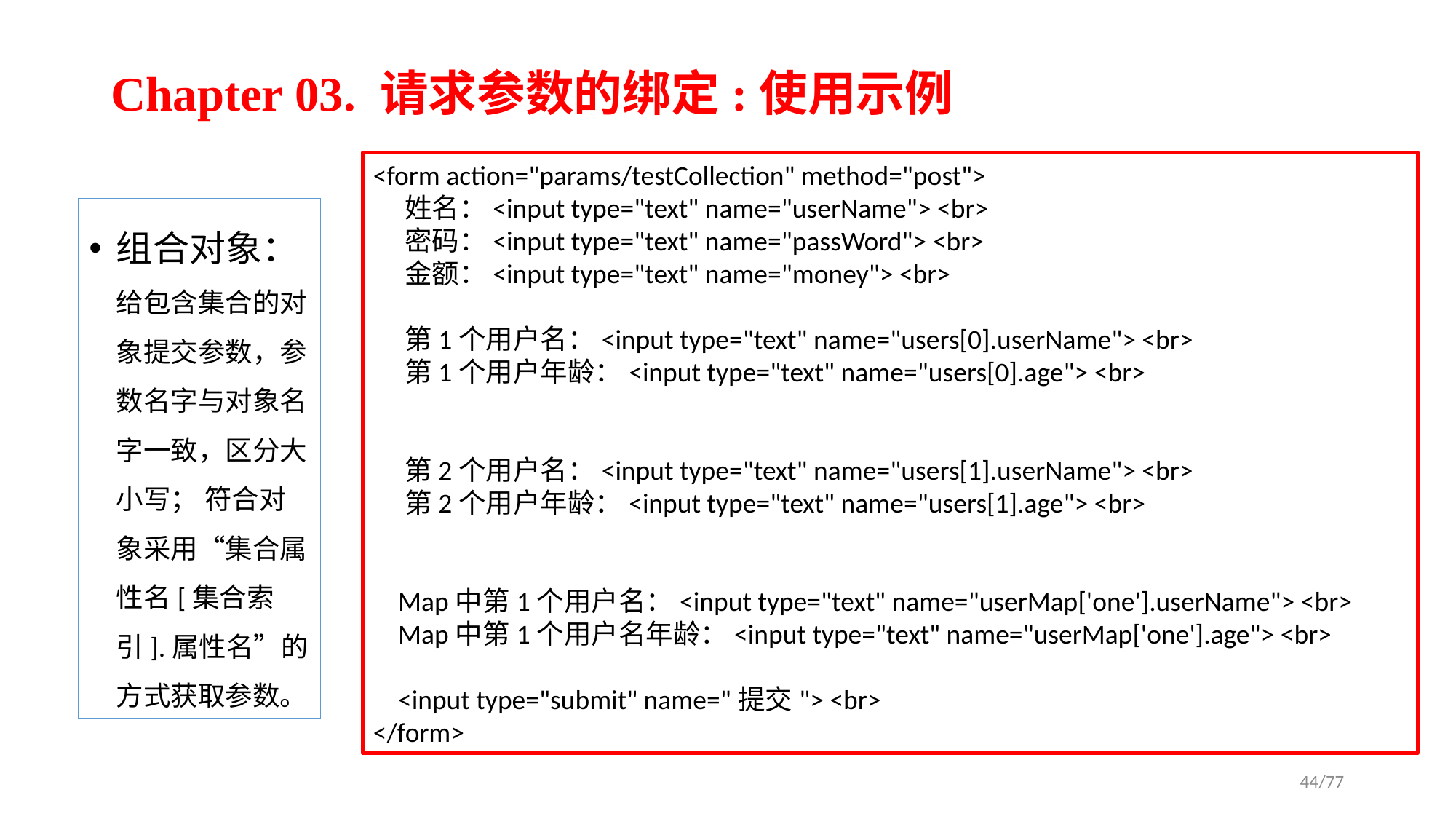

# Chapter 03. 请求参数的绑定:使用示例
<form action="params/testCollection" method="post">
    姓名：<input type="text" name="userName"> <br>
    密码：<input type="text" name="passWord"> <br>
    金额：<input type="text" name="money"> <br>

    第1个用户名：<input type="text" name="users[0].userName"> <br>
    第1个用户年龄：<input type="text" name="users[0].age"> <br>

    第2个用户名：<input type="text" name="users[1].userName"> <br>
    第2个用户年龄：<input type="text" name="users[1].age"> <br>

    Map中第1个用户名：<input type="text" name="userMap['one'].userName"> <br>
    Map中第1个用户名年龄：<input type="text" name="userMap['one'].age"> <br>

    <input type="submit" name="提交"> <br>
</form>
组合对象：给包含集合的对象提交参数，参数名字与对象名字一致，区分大小写； 符合对象采用“集合属性名[集合索引].属性名”的方式获取参数。
44